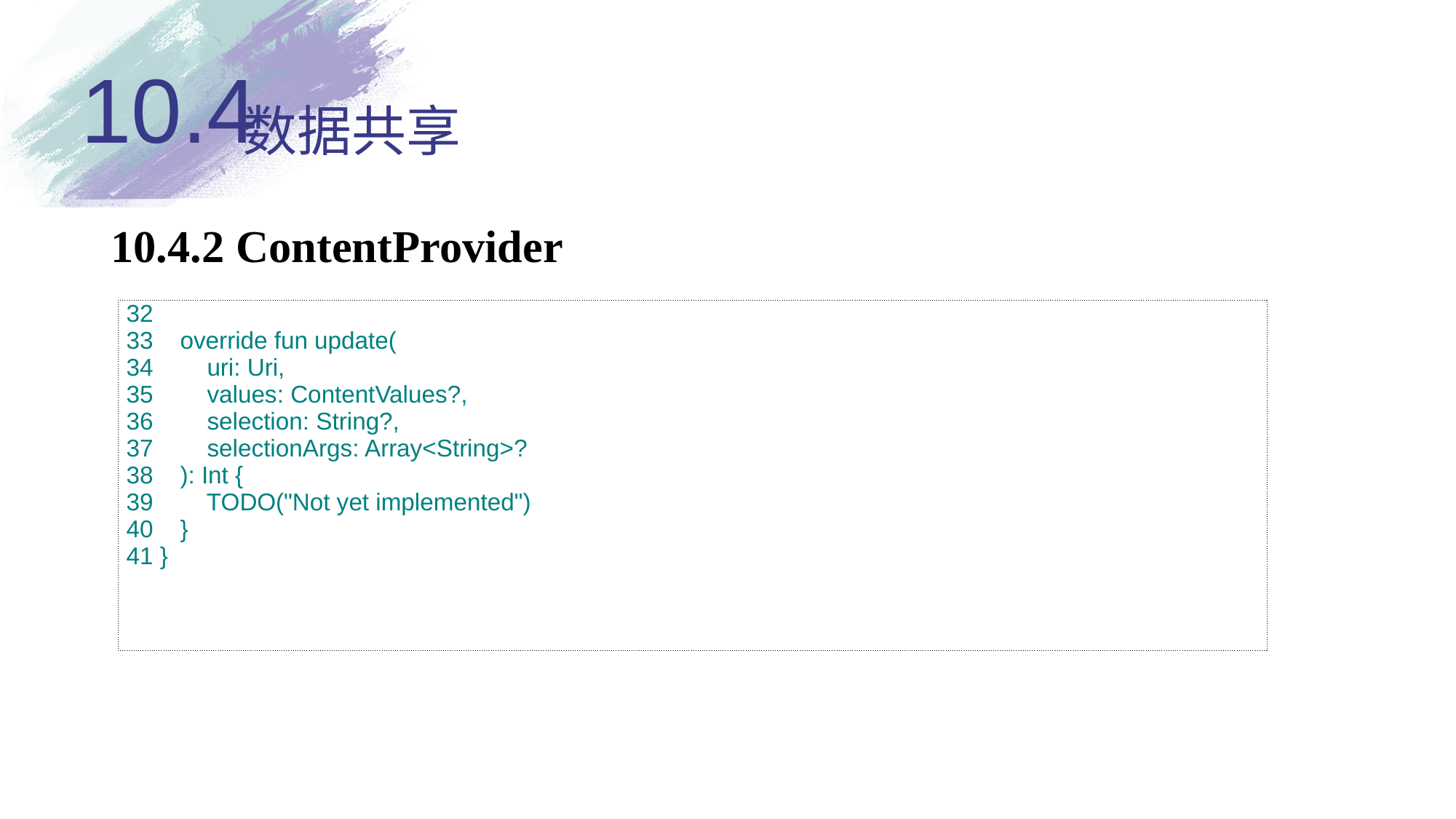

10.4
# 数据共享
10.4.2 ContentProvider

| 32 33    override fun update( 34        uri: Uri, 35        values: ContentValues?, 36        selection: String?, 37        selectionArgs: Array<String>? 38    ): Int { 39        TODO("Not yet implemented") 40    } 41 } |
| --- |